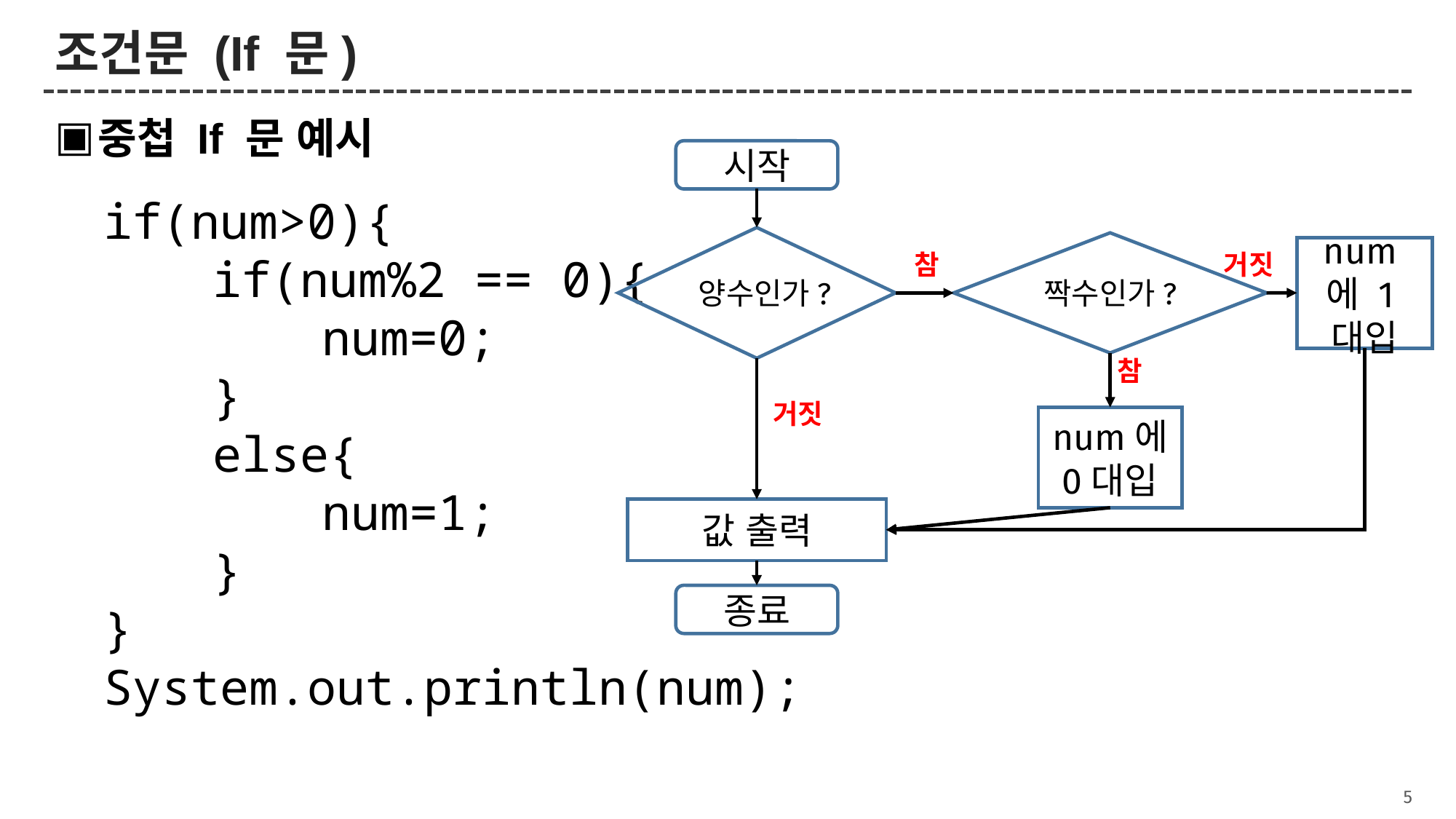

# 조건문 (If 문)
중첩 If 문 예시
시작
양수인가?
짝수인가?
num에 1대입
참
거짓
참
거짓
num에 0대입
값 출력
종료
if(num>0){
	if(num%2 == 0){
		num=0;
	}
	else{
		num=1;
	}
}
System.out.println(num);